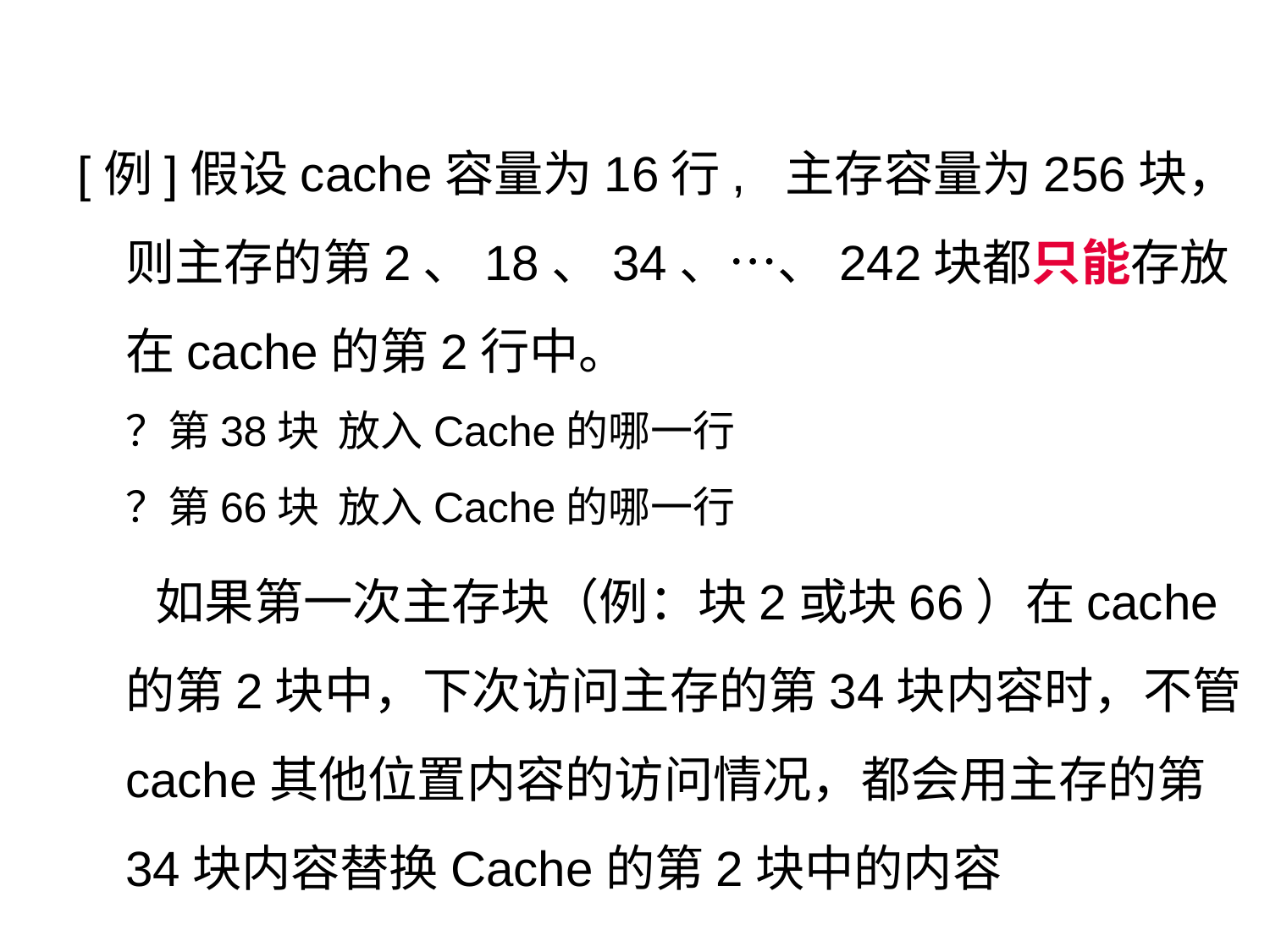

[例]假设cache容量为16行,  主存容量为256块，
则主存的第2、18、34、…、242块都只能存放在cache的第2行中。
？第38块  放入Cache的哪一行
？第66块  放入Cache的哪一行
      如果第一次主存块（例：块2或块66）在cache的第2块中，下次访问主存的第34块内容时，不管cache其他位置内容的访问情况，都会用主存的第34块内容替换Cache的第2块中的内容